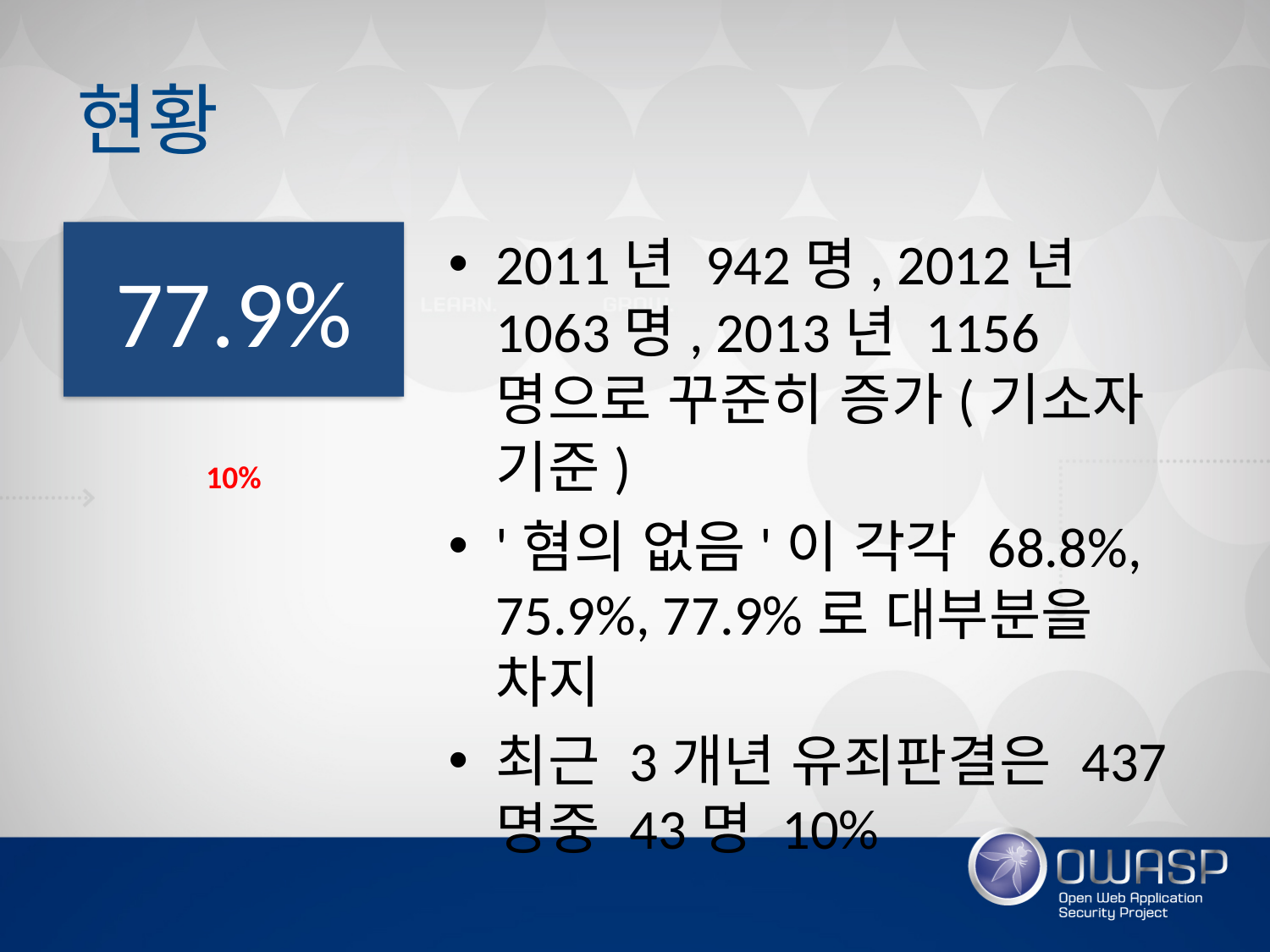

# 현황
77.9%
2011년 942명, 2012년 1063명, 2013년 1156명으로 꾸준히 증가(기소자 기준)
'혐의 없음'이 각각 68.8%, 75.9%, 77.9%로 대부분을 차지
최근 3개년 유죄판결은 437명중 43명 10%
10%